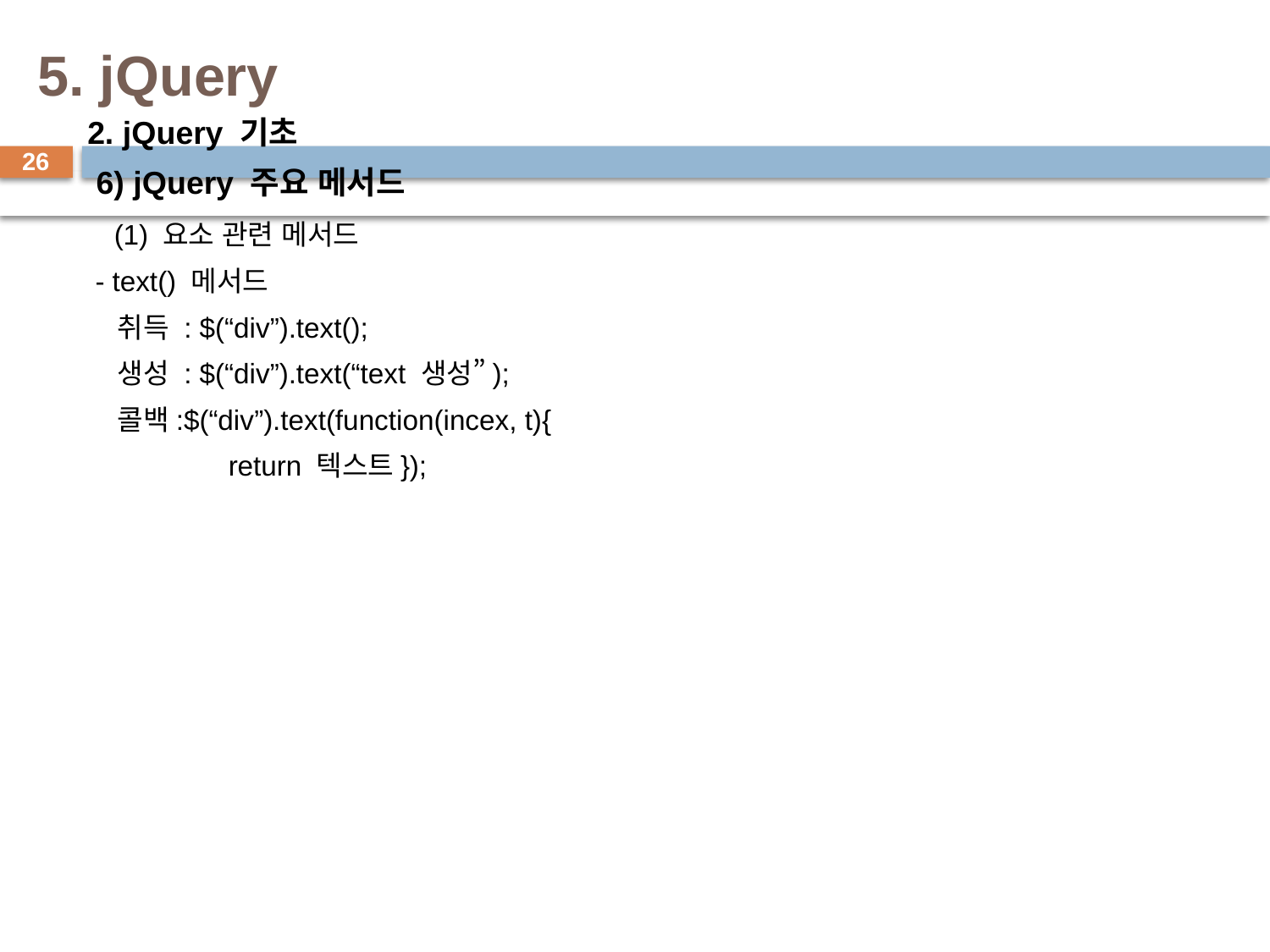

# 5. jQuery
2. jQuery 기초
 6) jQuery 주요 메서드
   (1) 요소 관련 메서드
 - text() 메서드
   취득 : $(“div”).text();
   생성 : $(“div”).text(“text 생성”);
   콜백:$(“div”).text(function(incex, t){
                  return 텍스트});

26